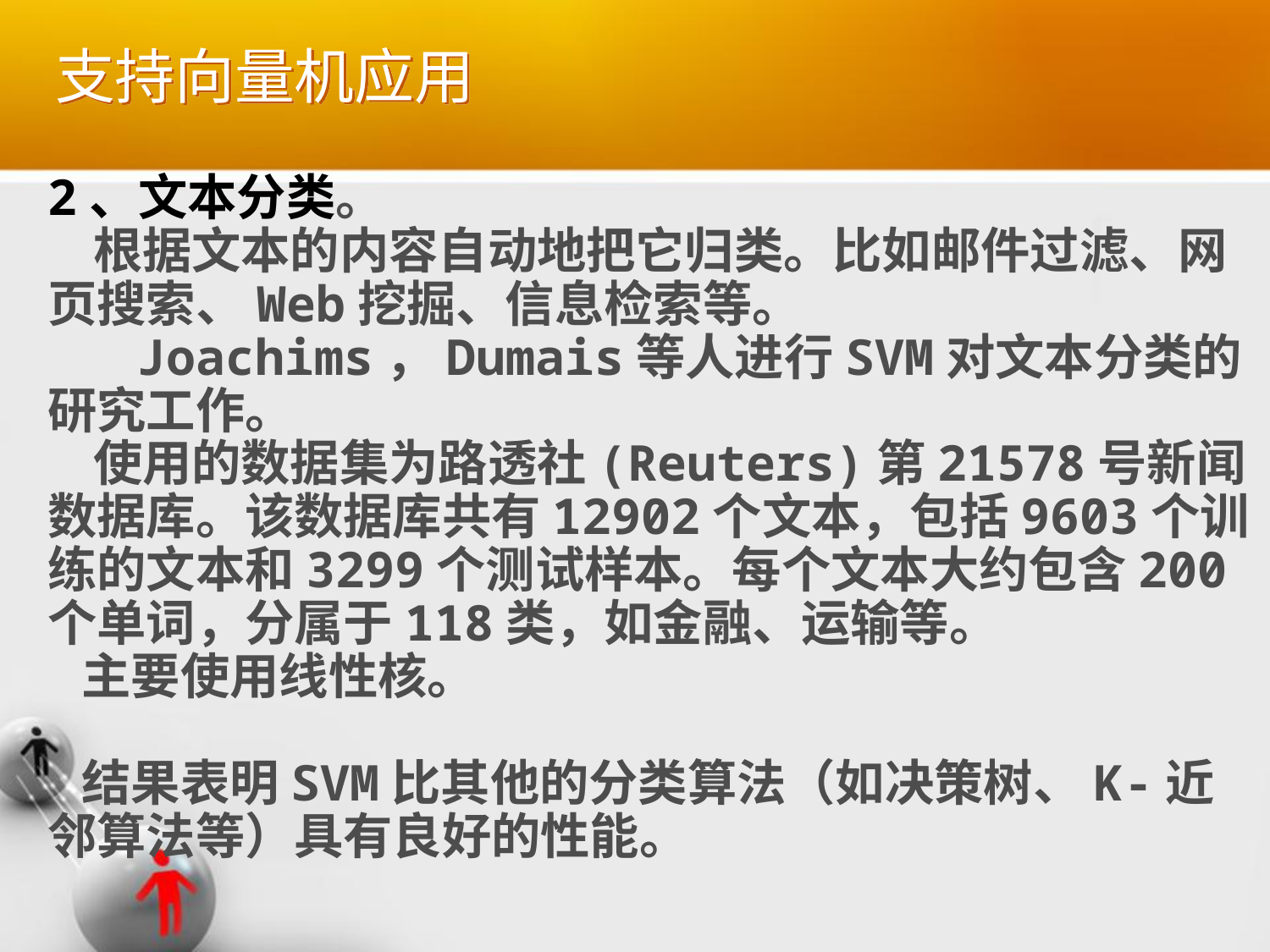

# 支持向量机应用
2、文本分类。
   根据文本的内容自动地把它归类。比如邮件过滤、网页搜索、Web挖掘、信息检索等。
   Joachims，Dumais等人进行SVM对文本分类的研究工作。
   使用的数据集为路透社(Reuters)第21578号新闻数据库。该数据库共有12902个文本，包括9603个训练的文本和3299个测试样本。每个文本大约包含200个单词，分属于118类，如金融、运输等。
  主要使用线性核。

  结果表明SVM比其他的分类算法（如决策树、K-近邻算法等）具有良好的性能。